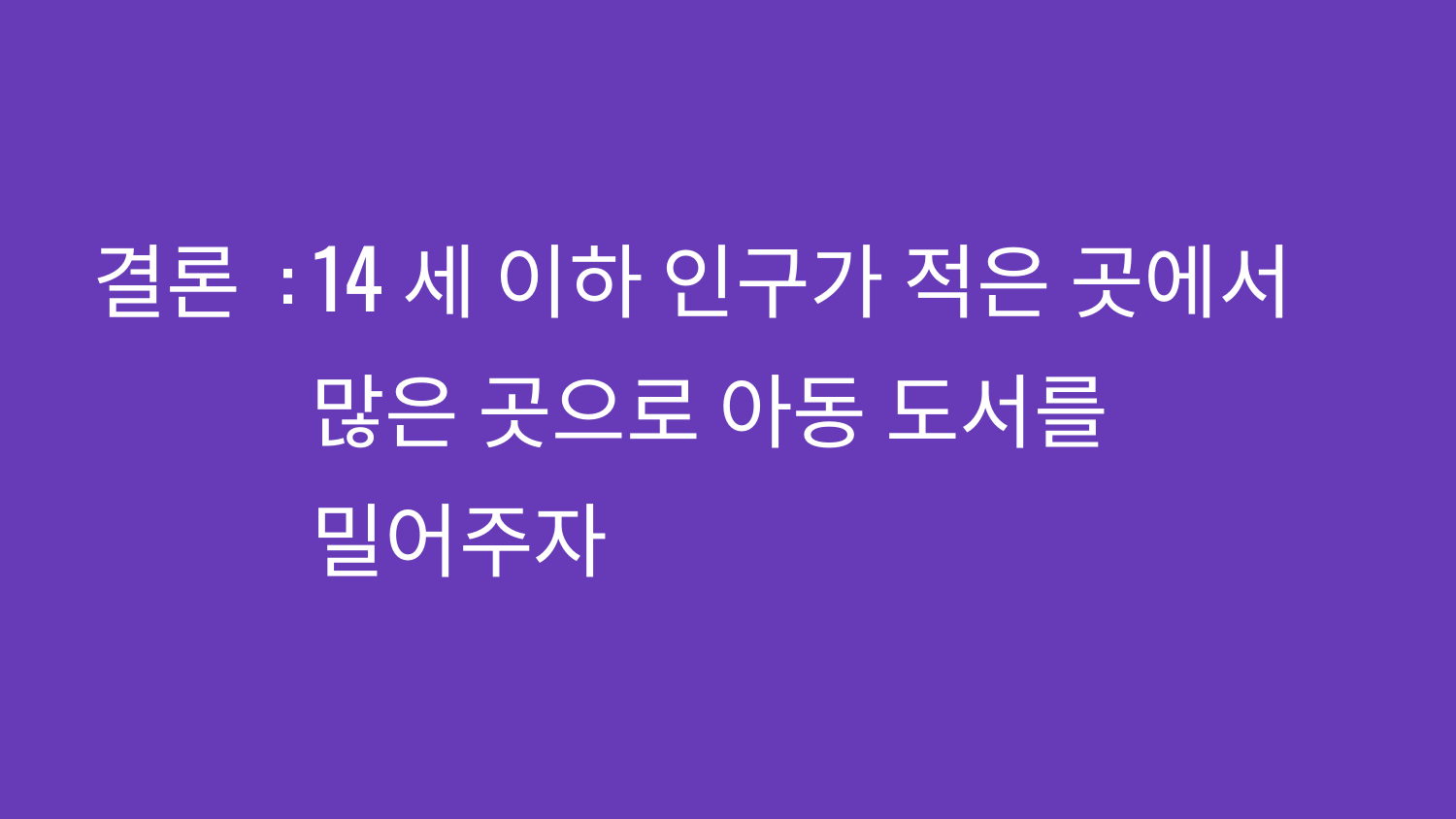

# 결론 : 14세 이하 인구가 적은 곳에서
 	많은 곳으로 아동 도서를
밀어주자